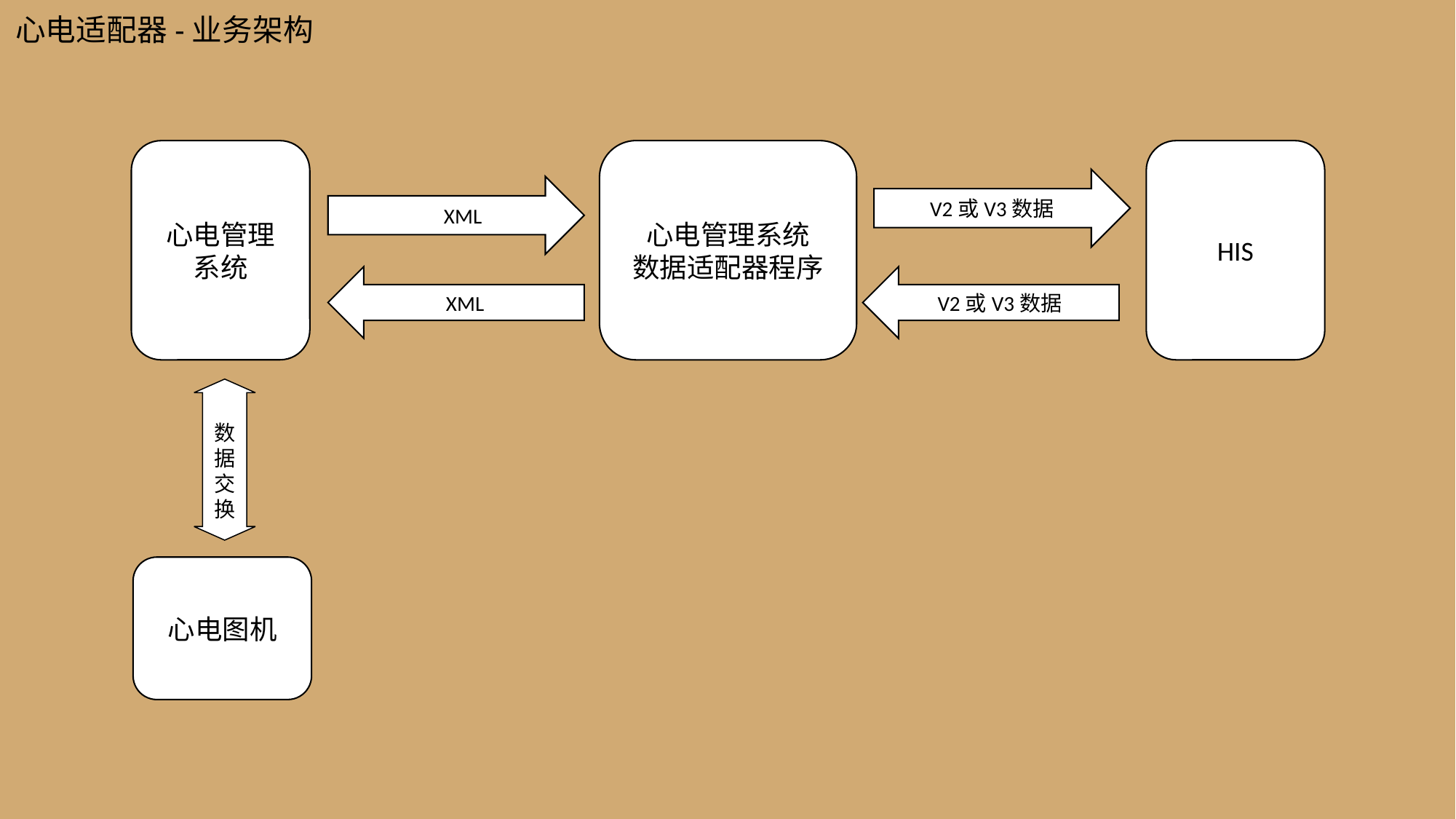

心电适配器-业务架构
HIS
心电管理
系统
心电管理系统
数据适配器程序
V2或V3数据
       XML
XML
V2或V3数据

数据交换
心电图机